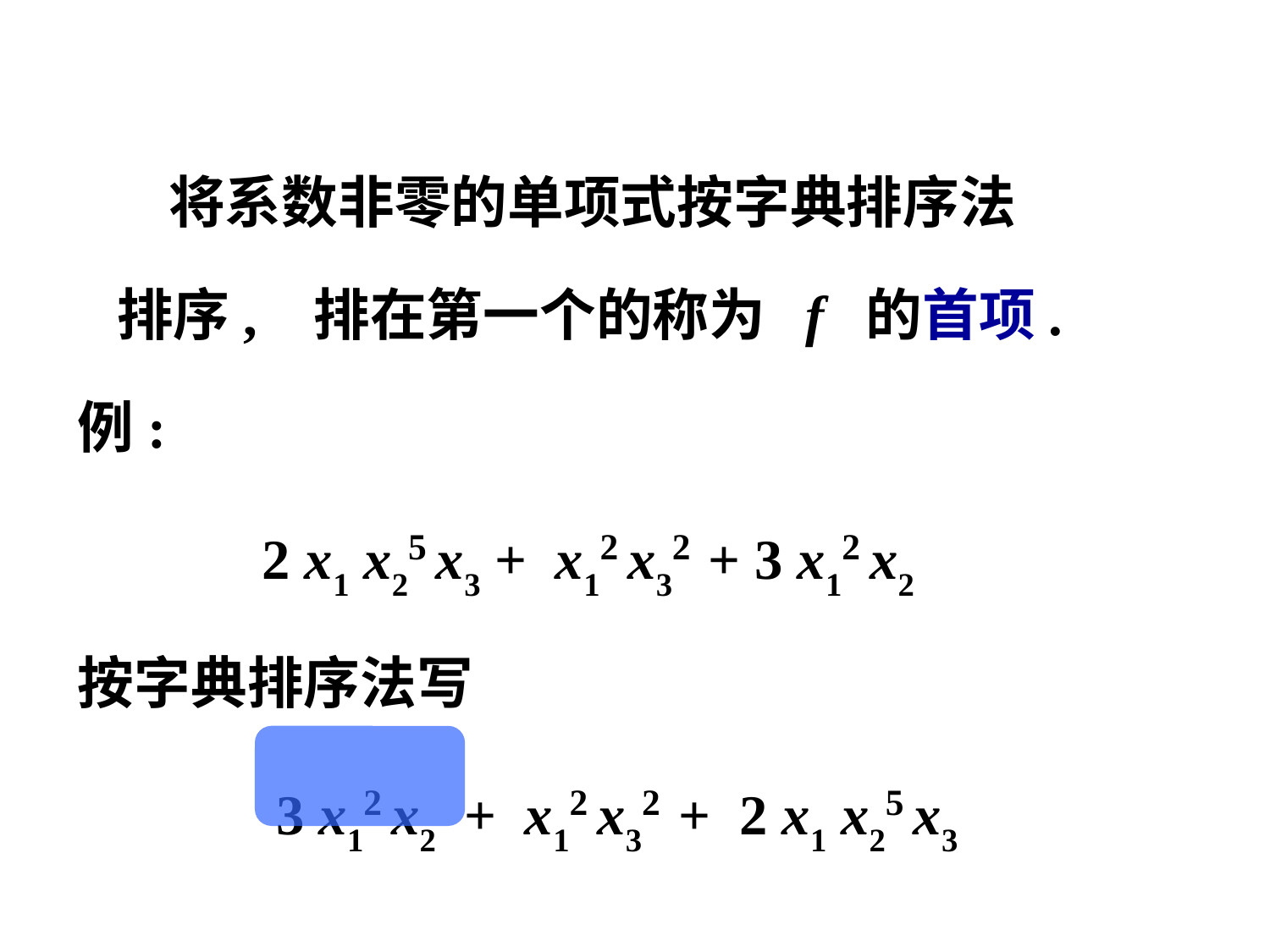

将系数非零的单项式按字典排序法
  排序,   排在第一个的称为  f  的首项.
例:
             2 x1 x25 x3 +  x12 x32  + 3 x12 x2
按字典排序法写
              3 x12 x2  +  x12 x32  +  2 x1 x25 x3